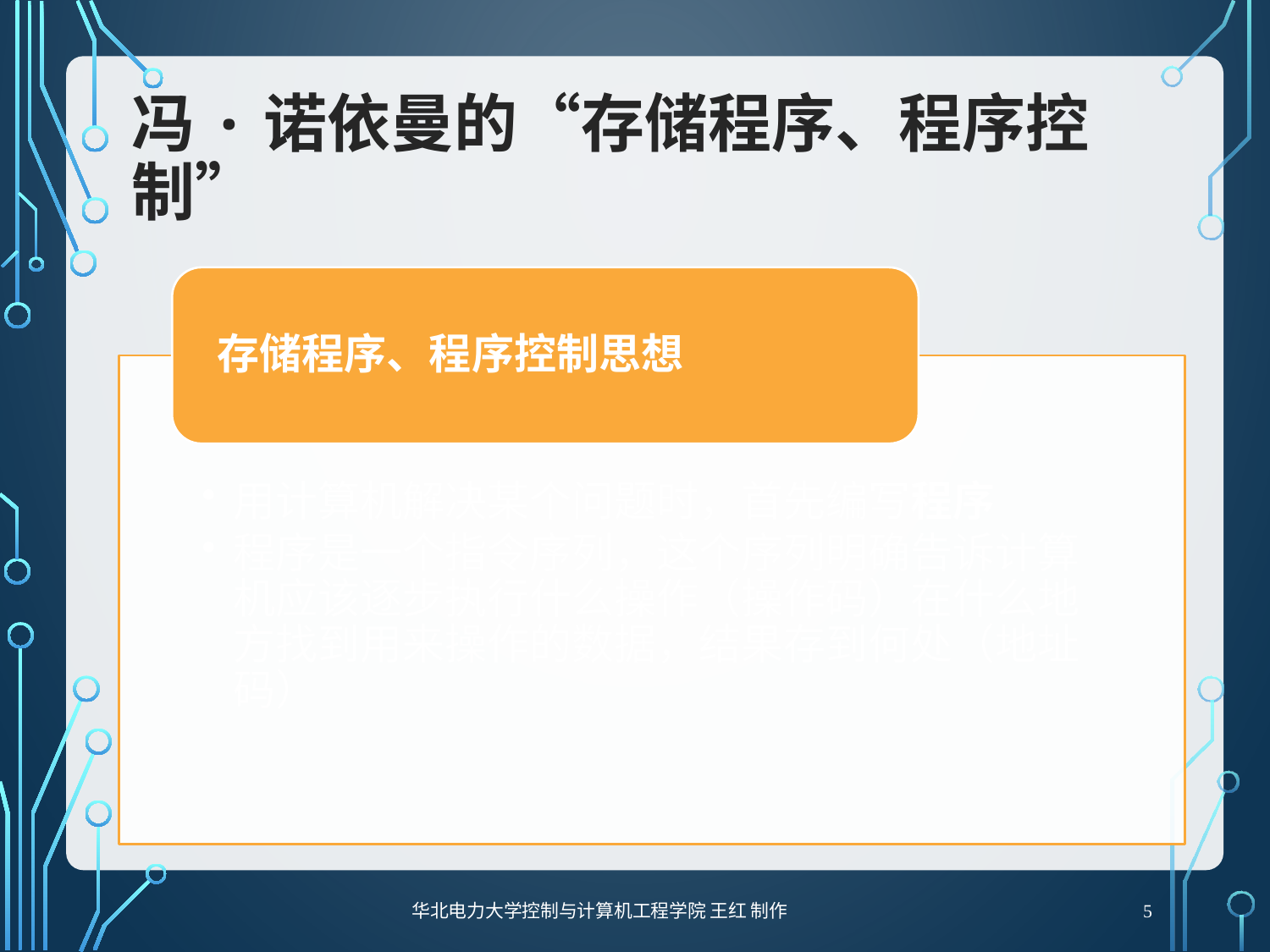

# 冯·诺依曼的“存储程序、程序控制”
用计算机解决某个问题时，首先编写程序
程序是一个指令序列，这个序列明确告诉计算机应该逐步执行什么操作（操作码）在什么地方找到用来操作的数据，结果存到何处（地址码）
存储程序、程序控制思想
5
华北电力大学控制与计算机工程学院 王红 制作